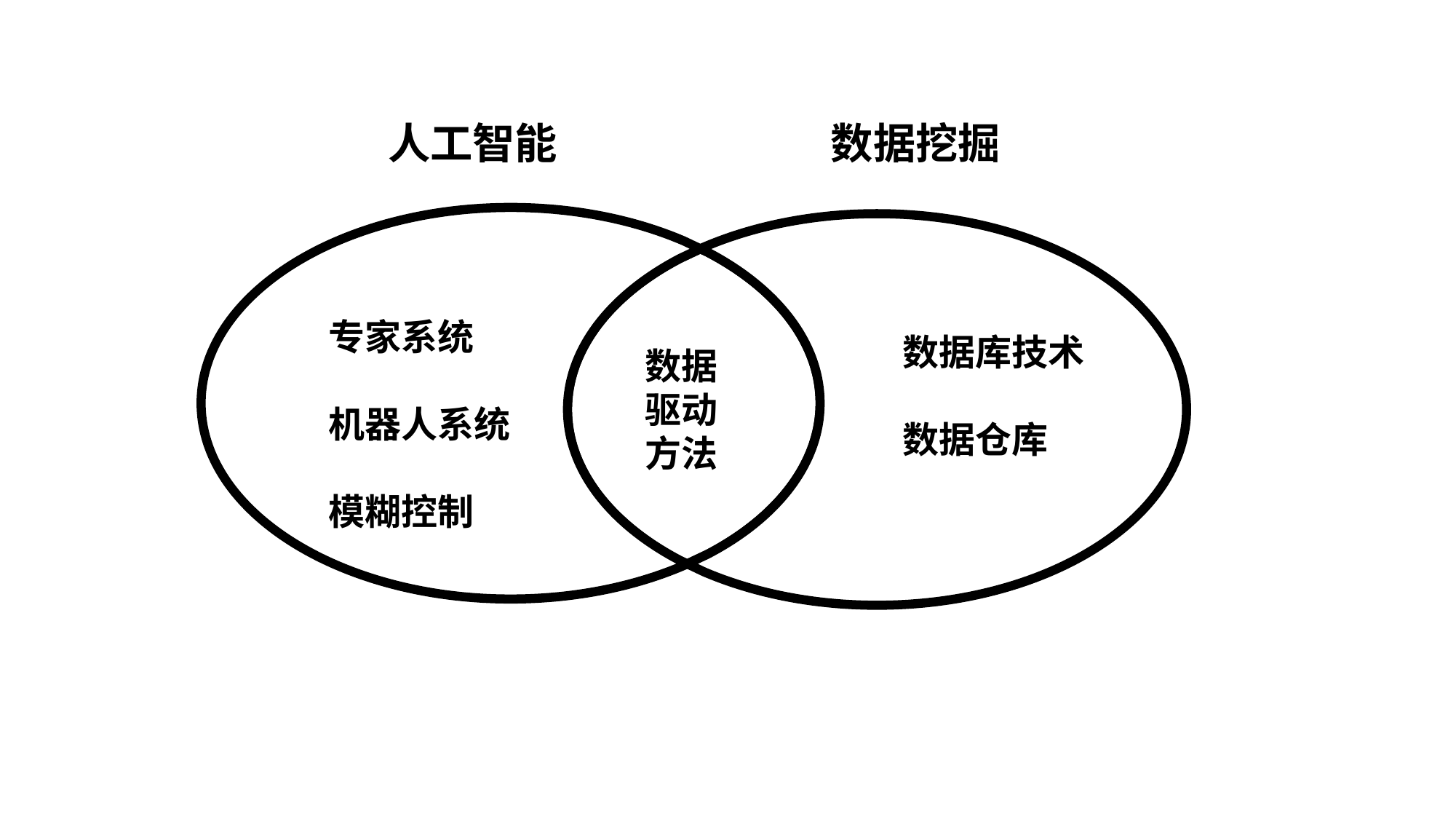

人工智能
数据挖掘

专家系统

机器人系统

模糊控制
数据库技术

数据仓库

数据驱动方法